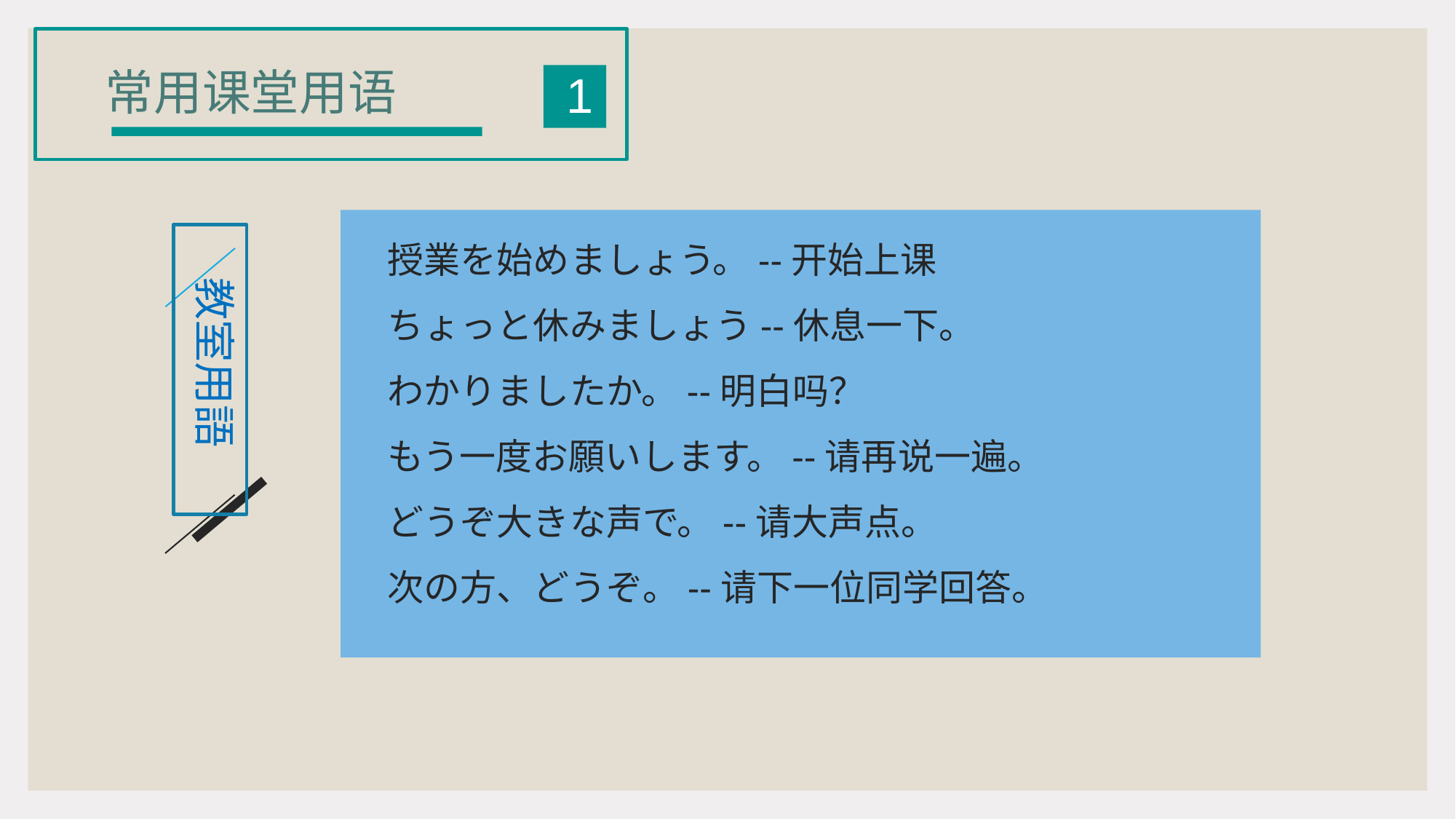

常用课堂用语

1

　授業を始めましょう。--开始上课
　ちょっと休みましょう--休息一下。
　わかりましたか。--明白吗？
　もう一度お願いします。--请再说一遍。
　どうぞ大きな声で。--请大声点。
　次の方、どうぞ。--请下一位同学回答。

　教室用語